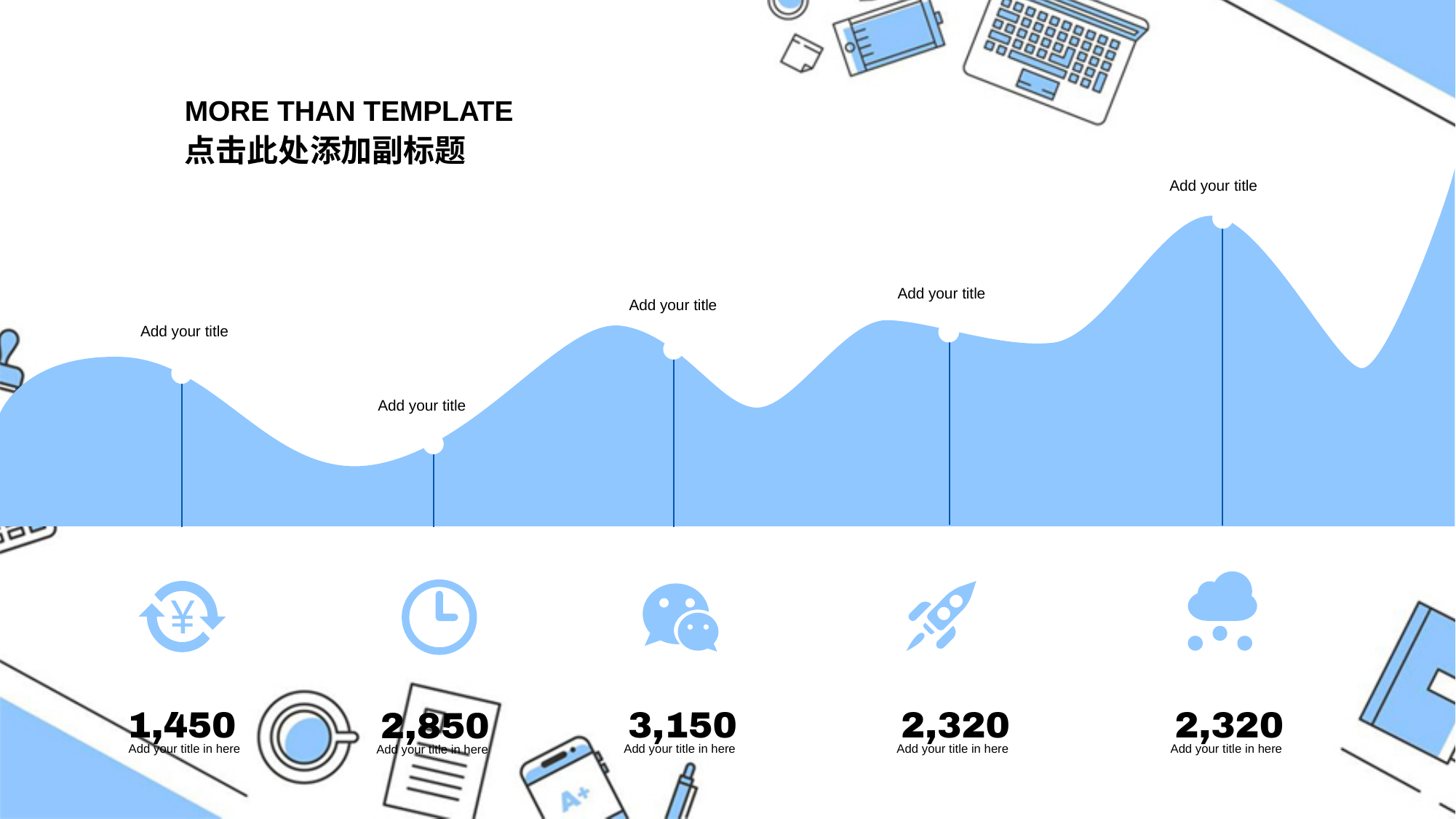

MORE THAN TEMPLATE
点击此处添加副标题

Add your title

Add your title
Add your title
Add your title

Add your title

1,450
3,150
2,320
2,320
2,850
Add your title in here
Add your title in here
Add your title in here
Add your title in here
Add your title in here